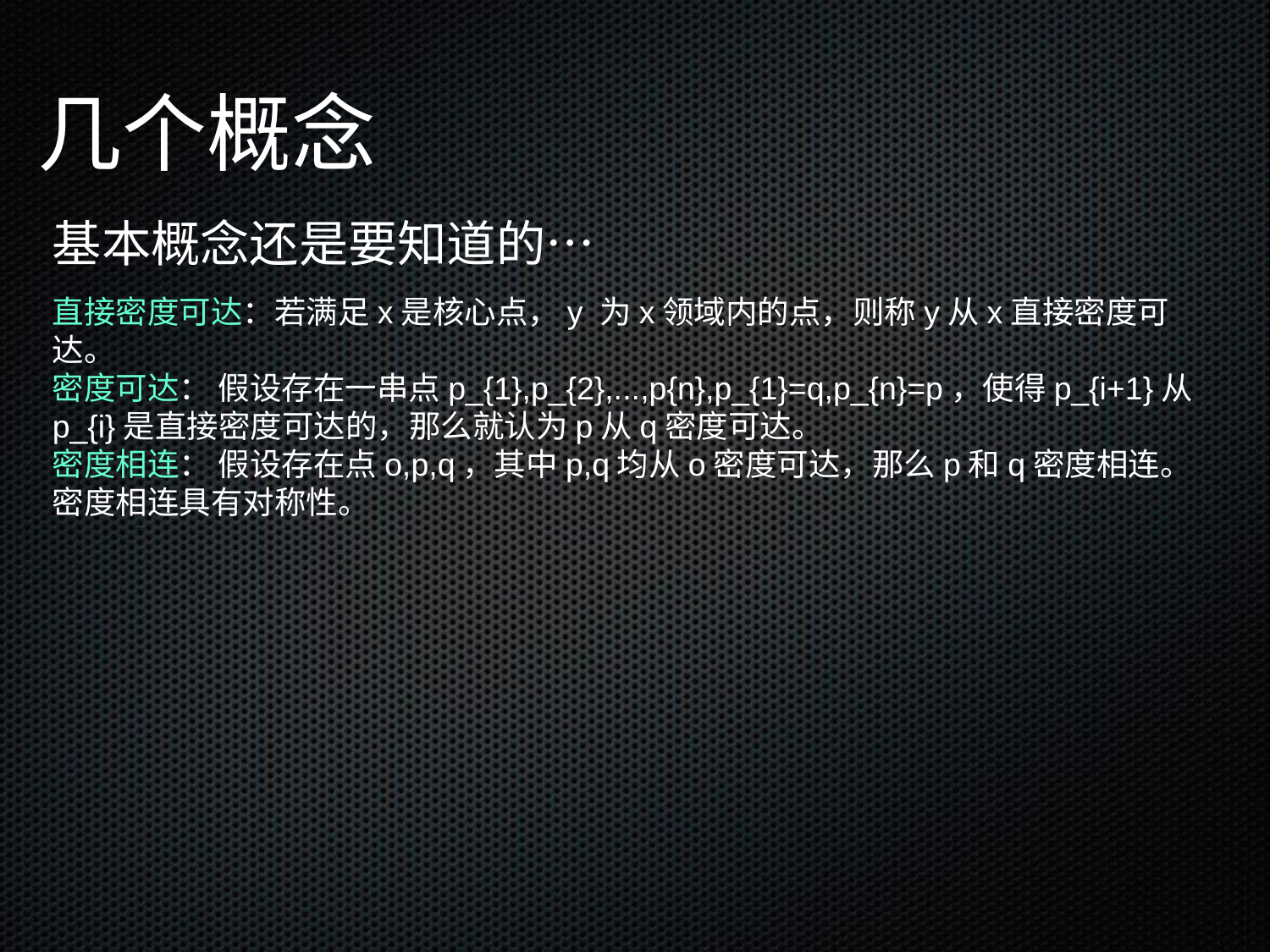

几个概念
基本概念还是要知道的…
直接密度可达：若满足x是核心点，y 为x领域内的点，则称y从x直接密度可达。
密度可达： 假设存在一串点p_{1},p_{2},...,p{n},p_{1}=q,p_{n}=p，使得p_{i+1}从p_{i}是直接密度可达的，那么就认为p从q密度可达。
密度相连： 假设存在点o,p,q，其中p,q均从o密度可达，那么p和q密度相连。密度相连具有对称性。